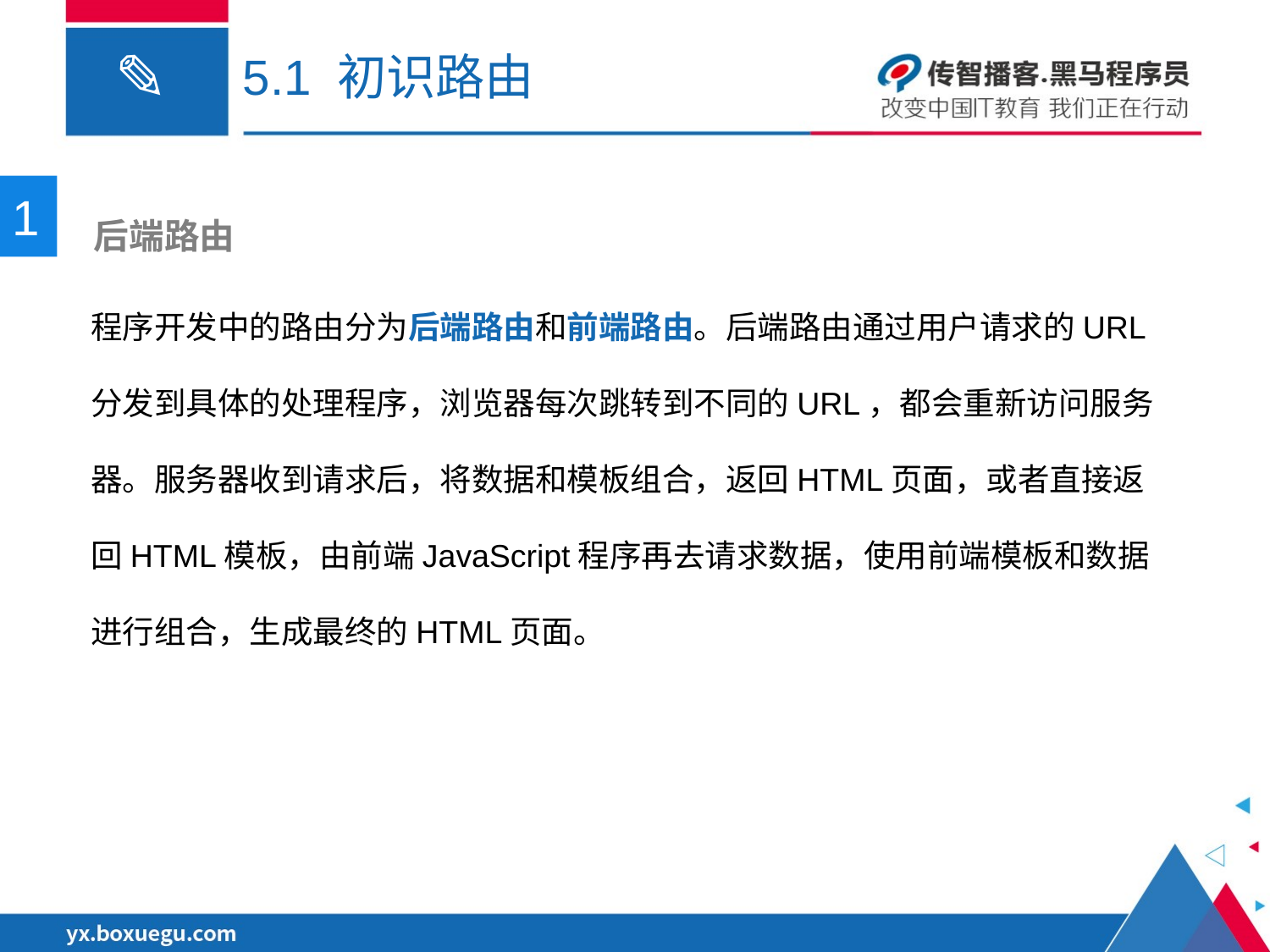

# 5.1 初识路由

1
  后端路由
程序开发中的路由分为后端路由和前端路由。后端路由通过用户请求的URL分发到具体的处理程序，浏览器每次跳转到不同的URL，都会重新访问服务器。服务器收到请求后，将数据和模板组合，返回HTML页面，或者直接返回HTML模板，由前端JavaScript程序再去请求数据，使用前端模板和数据进行组合，生成最终的HTML页面。